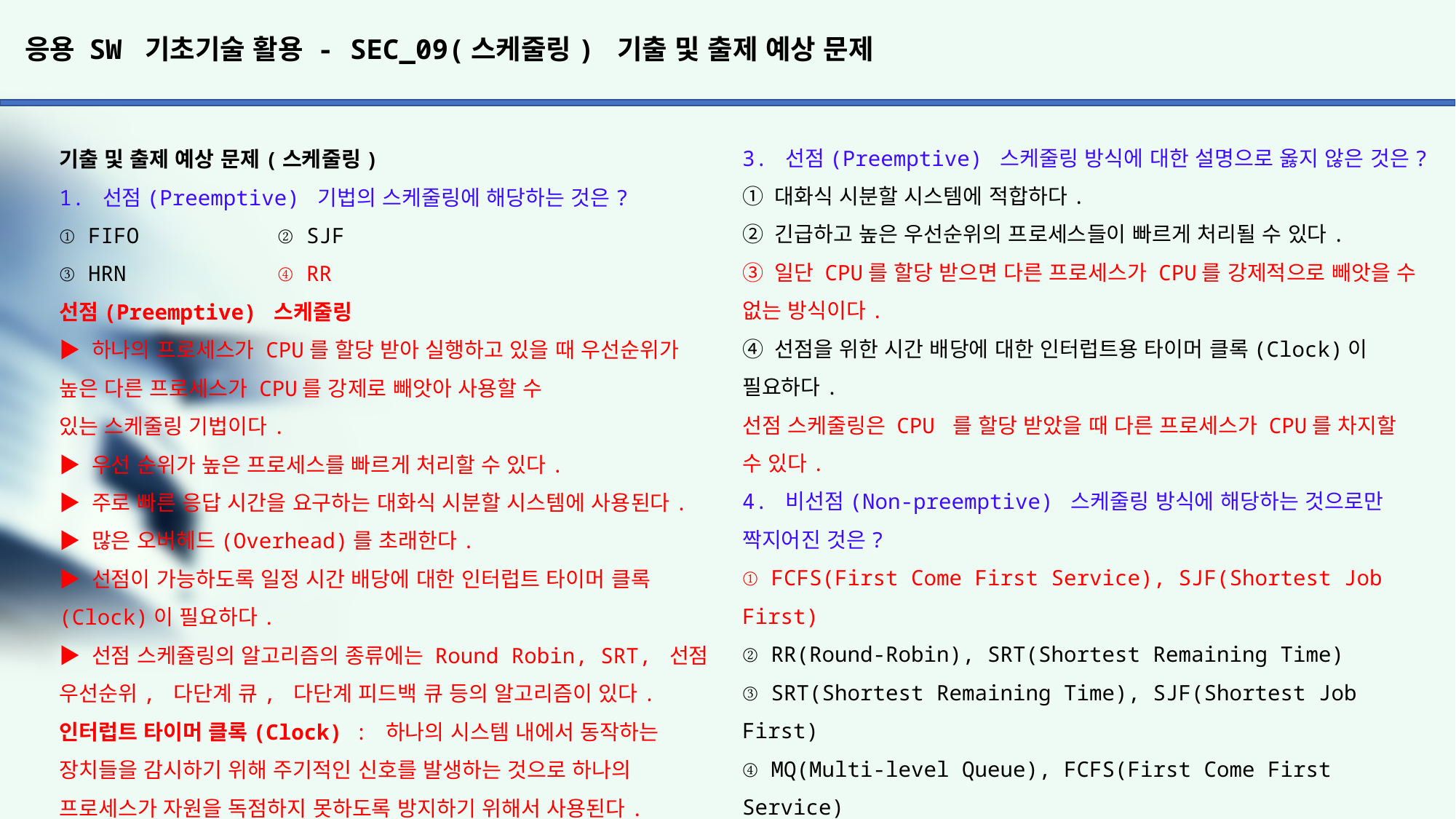

# 응용 SW 기초기술 활용 - SEC_09(스케줄링) 기출 및 출제 예상 문제
3. 선점(Preemptive) 스케줄링 방식에 대한 설명으로 옳지 않은 것은?
① 대화식 시분할 시스템에 적합하다.
② 긴급하고 높은 우선순위의 프로세스들이 빠르게 처리될 수 있다.
③ 일단 CPU를 할당 받으면 다른 프로세스가 CPU를 강제적으로 빼앗을 수 없는 방식이다.
④ 선점을 위한 시간 배당에 대한 인터럽트용 타이머 클록(Clock)이 필요하다.
선점 스케줄링은 CPU 를 할당 받았을 때 다른 프로세스가 CPU를 차지할
수 있다.
4. 비선점(Non-preemptive) 스케줄링 방식에 해당하는 것으로만
짝지어진 것은?
① FCFS(First Come First Service), SJF(Shortest Job First)
② RR(Round-Robin), SRT(Shortest Remaining Time)
③ SRT(Shortest Remaining Time), SJF(Shortest Job First)
④ MQ(Multi-level Queue), FCFS(First Come First Service)
비선점 스케쥴링의 종류에는 FCFS, SJF, 우선순위, HRN, 기한부 알고리즘이 있다.
기출 및 출제 예상 문제(스케줄링)
1. 선점(Preemptive) 기법의 스케줄링에 해당하는 것은?
① FIFO		② SJF
③ HRN		④ RR
선점(Preemptive) 스케줄링
▶ 하나의 프로세스가 CPU를 할당 받아 실행하고 있을 때 우선순위가 높은 다른 프로세스가 CPU를 강제로 빼앗아 사용할 수
있는 스케줄링 기법이다.
▶ 우선 순위가 높은 프로세스를 빠르게 처리할 수 있다.
▶ 주로 빠른 응답 시간을 요구하는 대화식 시분할 시스템에 사용된다.
▶ 많은 오버헤드(Overhead)를 초래한다.
▶ 선점이 가능하도록 일정 시간 배당에 대한 인터럽트 타이머 클록(Clock)이 필요하다.
▶ 선점 스케쥴링의 알고리즘의 종류에는 Round Robin, SRT, 선점
우선순위, 다단계 큐, 다단계 피드백 큐 등의 알고리즘이 있다.
인터럽트 타이머 클록(Clock) : 하나의 시스템 내에서 동작하는
장치들을 감시하기 위해 주기적인 신호를 발생하는 것으로 하나의
프로세스가 자원을 독점하지 못하도록 방지하기 위해서 사용된다.
시분할 시스템(time-sharing) : 컴퓨터를 대화식으로 사용하려는
시도에서 탄생하였다. 시분할 운영 체제는 CPU 스케줄링과 다중
프로그래밍을 이용해서 각 사용자들에게 컴퓨터 자원을 시간적으로 분할하여 사용하게 해줄 수 있게 해주는 시스템이다.
RR(Round Robin, 라운드 로빈) 알고리즘 : 프로세스마다 같은 크기의 CPU 시간을 할당(시간 할당량, Time Slice), 보통 10 ~ 100ms 정도이다. 프로세스가 할당된 시간 내에 처리 완료를 하지
못하면 준비 상태 큐의 가장 뒤로 보내지고, CPU 는 다음 프로세스로 넘어가며, 균등한 CPU 점유 시간을 보장하여, 시분할
시스템에 사용된다.
SRT(Shortest Remaining Time First) : 가장 짧은 시간이 소요 되는 프로세스를 먼저 수행하며, 남은 시간이 더 짧다고 판단되는 프로세스가 준비 큐에 생기면 언제라도 프로세스가 점령된다.
다단계 큐(Multi Level Queue) : 작업들을 여러 종류의 그룹으로
분할, 여러 개의 큐를 이용하여 상위 단계 작업이 선점한다. 해당 각 큐는 자신만의 독자적인 스케줄링을 가진다.
다단계 피드백 큐(Multi-Level Feedback Queue) : 입출력 위주와
CPU 위주인 프로세스의 특성에 따라 큐마다 서로 다른 CPU 시간
할당량을 부여하며, FCFS와 RR(라운드 로빈)기법을 혼합한 알고리즘이다. 유연성이 뛰어나고 turnaround 시간과 response time 에 최적화 되어 있다.
비 선점형 알고리즘
FCFS(First-Come-First-Served) : FIFO(First In First Out)와 같다. 말 그대로, 먼저 준비된 프로세서를 먼저 처리하는 방식
SJF(Shortest Job First) : 프로세스의 실행 시간을 이용하여 가장 짧은 시간을 갖는 프로세스가 먼저 자원을 할당 받는 방식
HRN(Highest Response ratio Next) : 짧은 작업에 유리한 SJF의
단점을 개선한 기법이며, 각 작업의 우선순위로 서비스 해주는
알고리즘이다.
2. 선점 기법과 대비하여 비선점 스케줄링 기법에 대한 설명으로 옳지 않은 것은?
① 모든 프로세스들에 대한 요구를 공정히 처리한다.
② 응답 시간의 예측이 용이하다.
③ 많은 오버헤드(Overhead)를 초래할 수 있다.
④ CPU의 사용 시간이 짧은 프로세스들이 사용 시간이 긴
프로세스들로 인하여 오래 기다리는 경우가 발생할 수 있다.
비선점(Non-Preemptive) 스케쥴링
▶ 이미 할당된 CPU 를 다른 프로세스가 강제로 빼앗아 사용할 수
없는 기법이다.
▶ 프로세스가 CPU를 할당 받으면 해당 프로세스가 완료될 때까지
CPU 를 사용한다.
▶ 모든 프로세스에 대한 요구를 공정하게 처리할 수 있다.
▶ 프로세스 응답 시간의 예측이 용이하며, 일괄 처리 방식에 적합하다.
▶ 중요한 작업(짧은 작업)이 중요하지 않은 작업(긴 작업)을 기다리는 경우가 발생할 수 있다.
▶ 비선점 스케줄링의 종류에는 FCFS, SJF, 우선순위(Priority),
HRN, 기한부 등의 알고리즘이 있다.
일괄 처리 방식(batch processing) : 최종 사용자의 개입 없이 또는 (자원이 허가한다면) 실행을 스케줄링 할 수 있는 작업의
실행을 의미한다. 컴퓨터 프로그램 흐름에 따라 순차적으로 자료를 처리하는 방식이다. 초기의 일괄 처리 방식은 사용자와
상호작용하는 것이 불가능 했지만, 운영체제의 발전과 하드웨어의
급격한 성정으로 프로그램 입출력을 통해서 상호작용하는 것이 가능해졌다.
우선순위(Priority) : 각 프로세스 별로 우선순위가 다 주어지고,
해당 우선순위에 따라서 CPU 할당이 되며, 우선순위가 같을 때는
FCFS 알고리즘이 적용된다. 설정, 자원 상황 등에 따른 우선순위
를 선정해서 주요/긴급 프로세스에 대한 우선처리가 가능하다.
기한부 스케쥴링(deadline scheduling) : 작업들이 명시된 기간
이나 기한 내에 완료되도록 계획하는 알고리즘 기법이다.